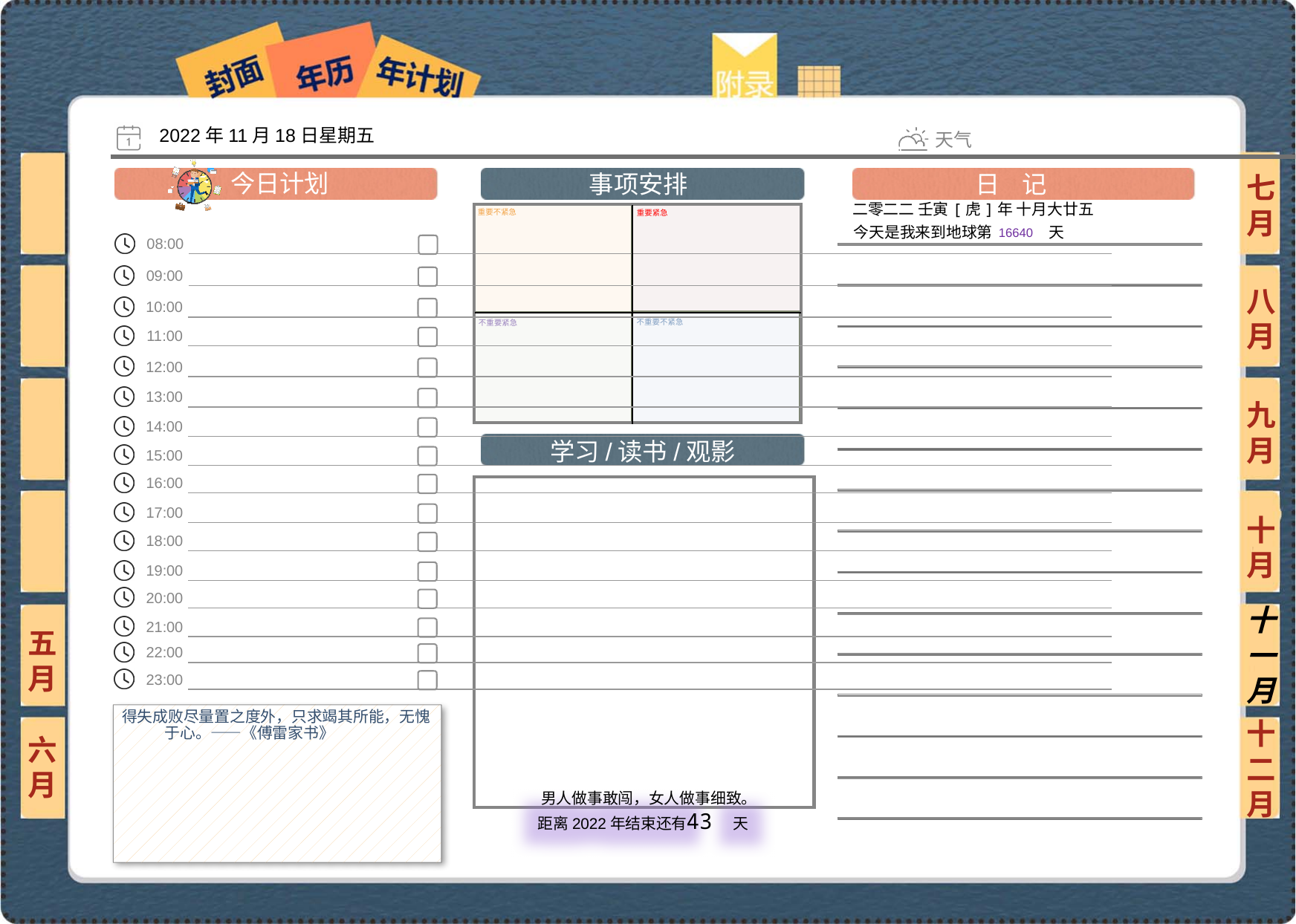

2022年11月18日星期五
七月
二零二二 壬寅[虎]年 十月大廿五
16640
八月
九月
十月
十一月
五月
得失成败尽量置之度外，只求竭其所能，无愧于心。——《傅雷家书》

六月
十二月
43
 男人做事敢闯，女人做事细致。